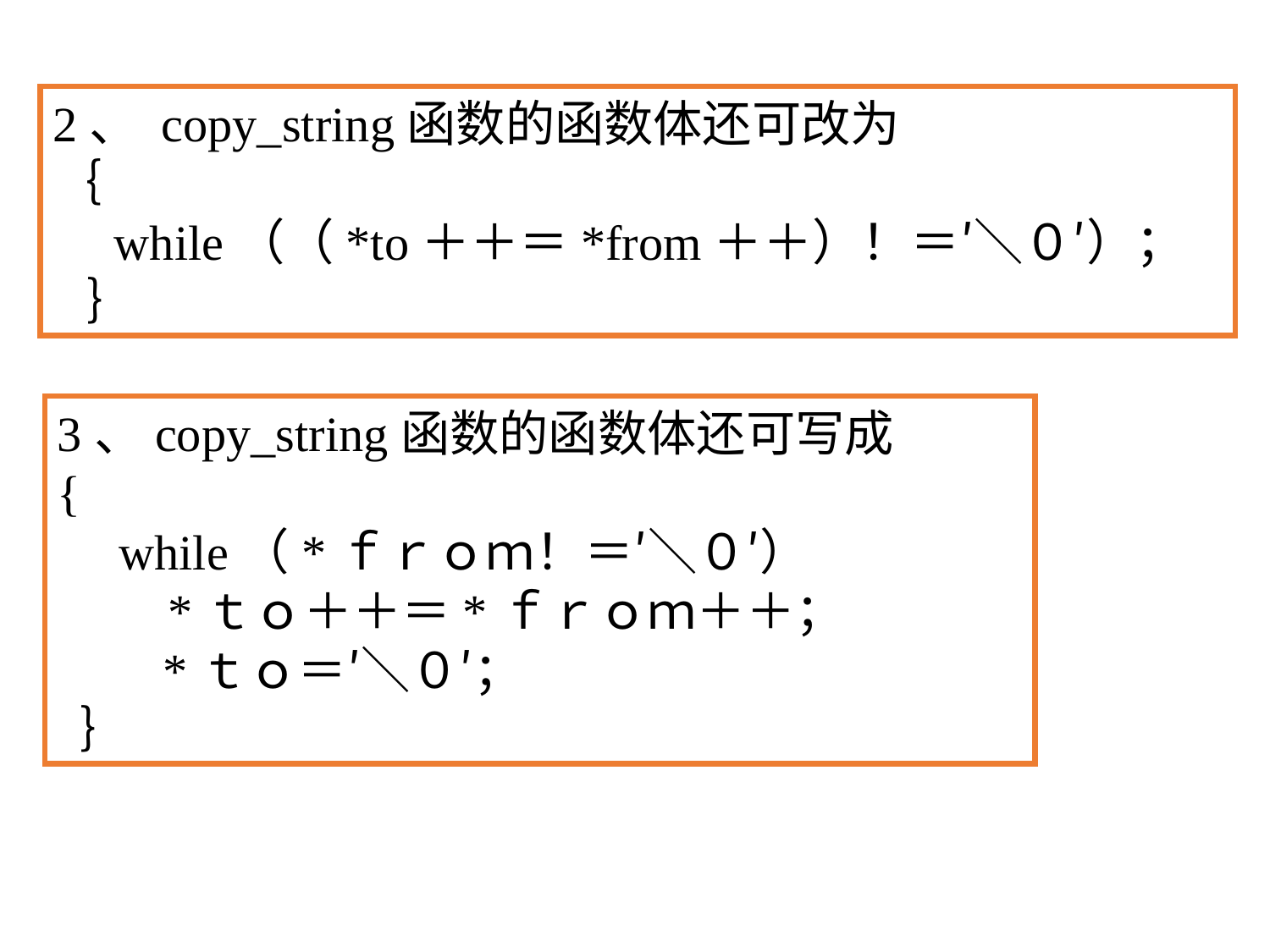

2、 copy_string函数的函数体还可改为
｛
     while（（*to＋＋＝*from＋＋）！＝′＼０′）；
  ｝
3、copy_string函数的函数体还可写成
{
     while（*ｆｒｏｍ！＝′＼０′）
　　*ｔｏ＋＋＝*ｆｒｏｍ＋＋；
　    *ｔｏ＝′＼０′；
 ｝